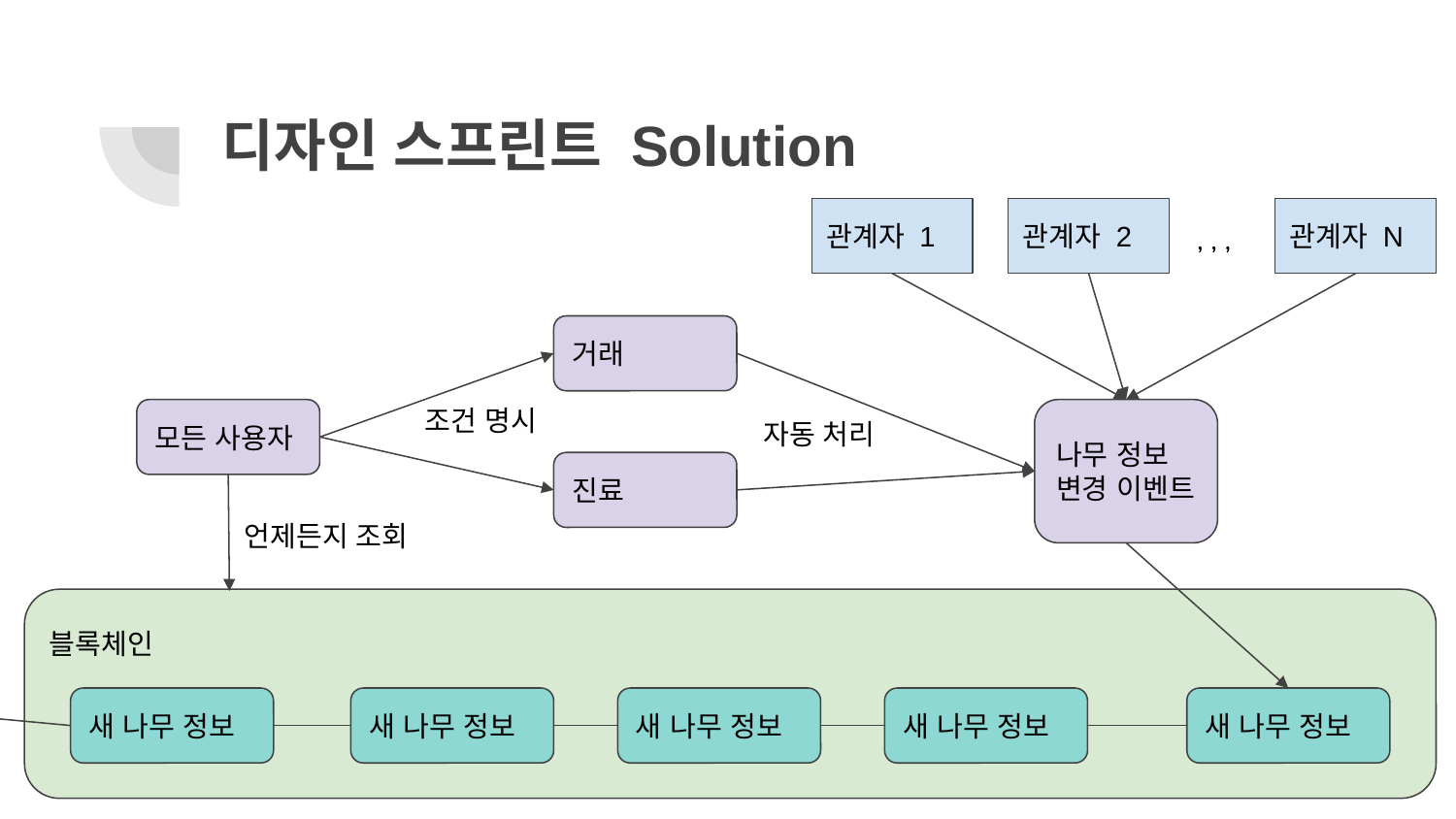

# 디자인 스프린트 Solution
관계자 1
관계자 2
관계자 N
, , ,
거래
조건 명시
모든 사용자
나무 정보 변경 이벤트
자동 처리
진료
언제든지 조회
블록체인

새 나무 정보
새 나무 정보
새 나무 정보
새 나무 정보
새 나무 정보